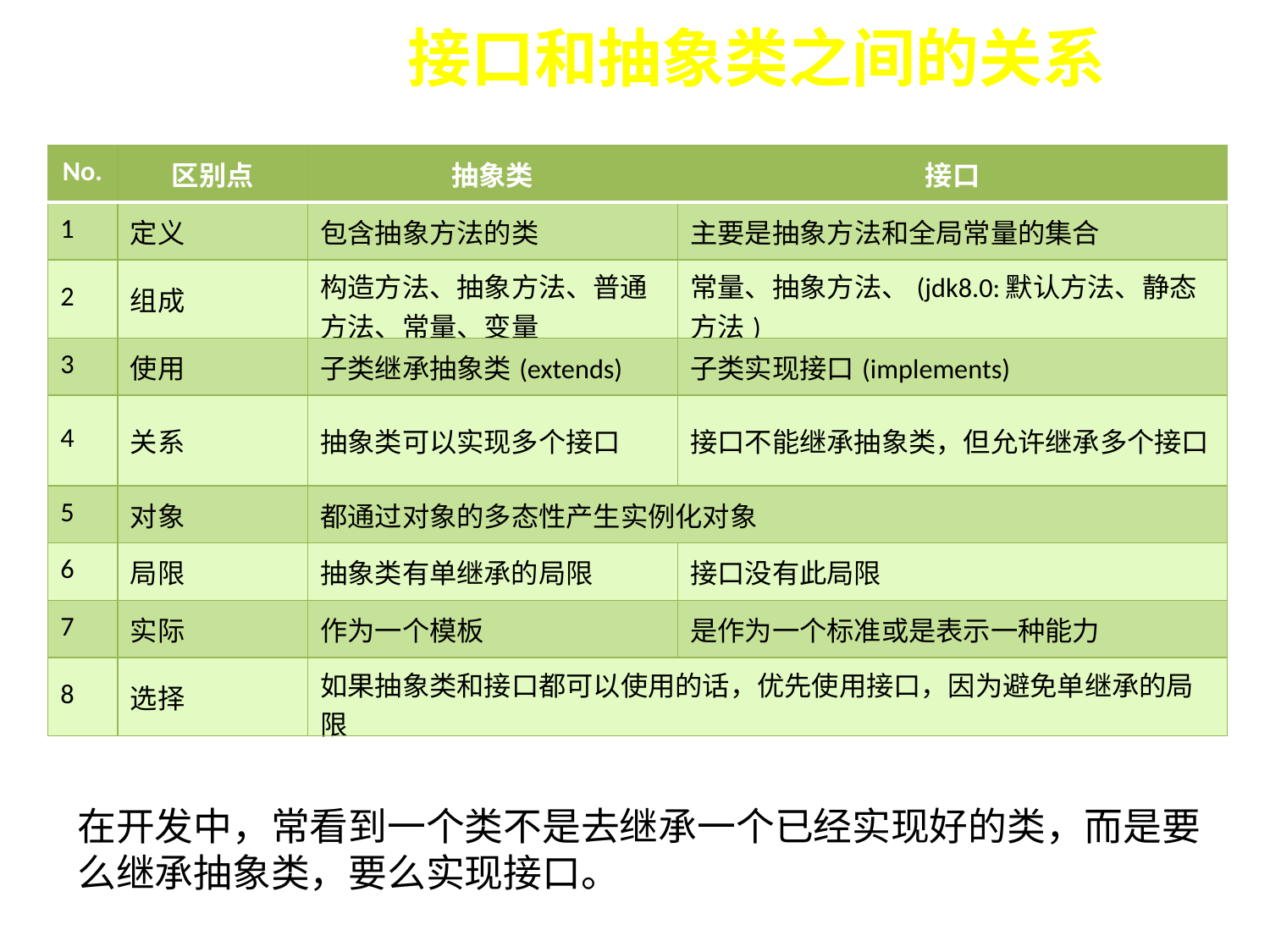

接口和抽象类之间的关系
| No. | 区别点 | 抽象类 | 接口 |
| --- | --- | --- | --- |
| 1 | 定义 | 包含抽象方法的类 | 主要是抽象方法和全局常量的集合 |
| 2 | 组成 | 构造方法、抽象方法、普通方法、常量、变量 | 常量、抽象方法、(jdk8.0:默认方法、静态方法) |
| 3 | 使用 | 子类继承抽象类(extends) | 子类实现接口(implements) |
| 4 | 关系 | 抽象类可以实现多个接口 | 接口不能继承抽象类，但允许继承多个接口 |
| 5 | 对象 | 都通过对象的多态性产生实例化对象 |  |
| 6 | 局限 | 抽象类有单继承的局限 | 接口没有此局限 |
| 7 | 实际 | 作为一个模板 | 是作为一个标准或是表示一种能力 |
| 8 | 选择 | 如果抽象类和接口都可以使用的话，优先使用接口，因为避免单继承的局限 |  |
在开发中，常看到一个类不是去继承一个已经实现好的类，而是要么继承抽象类，要么实现接口。